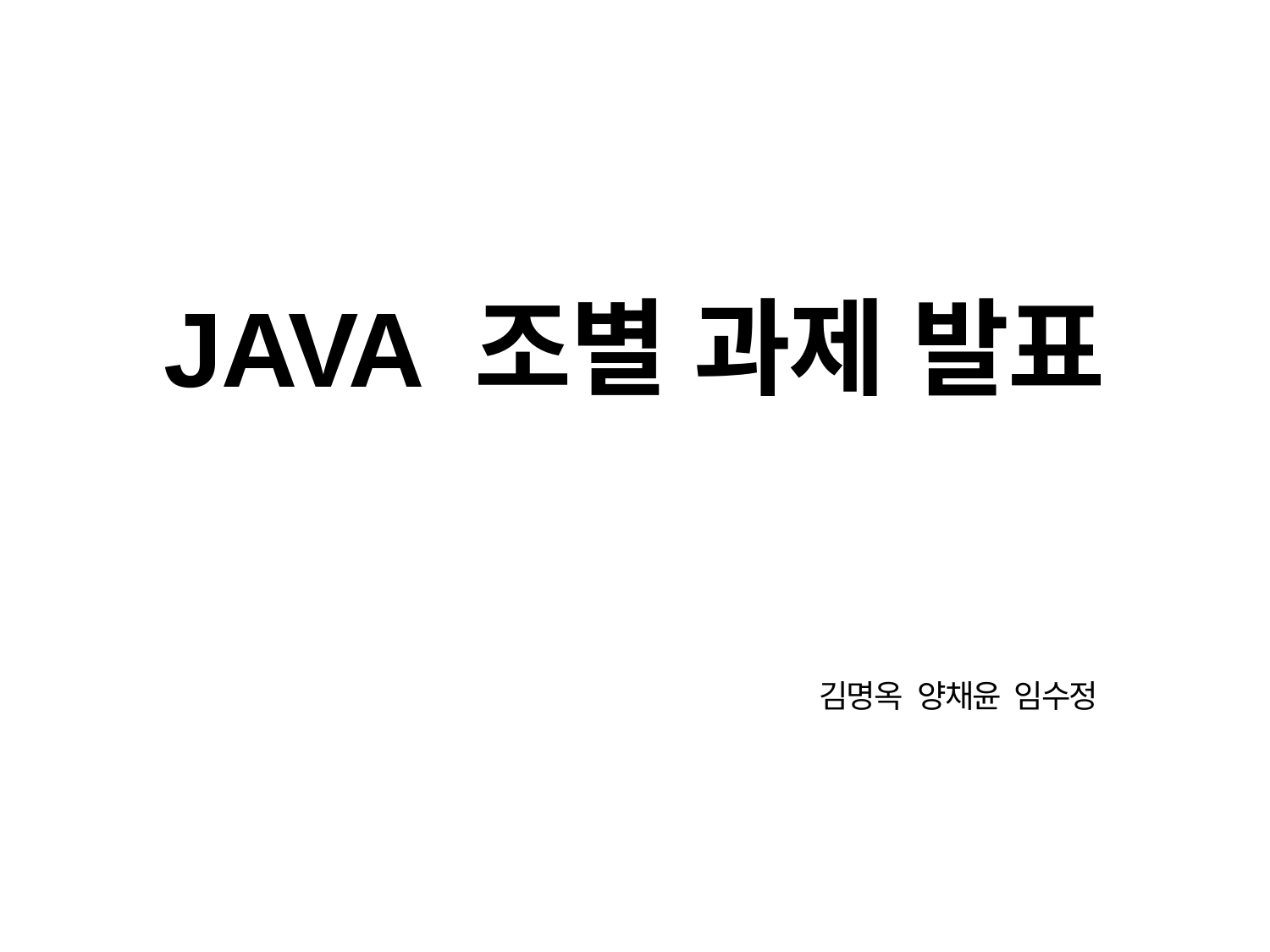

JAVA 조별 과제 발표
김명옥  양채윤  임수정